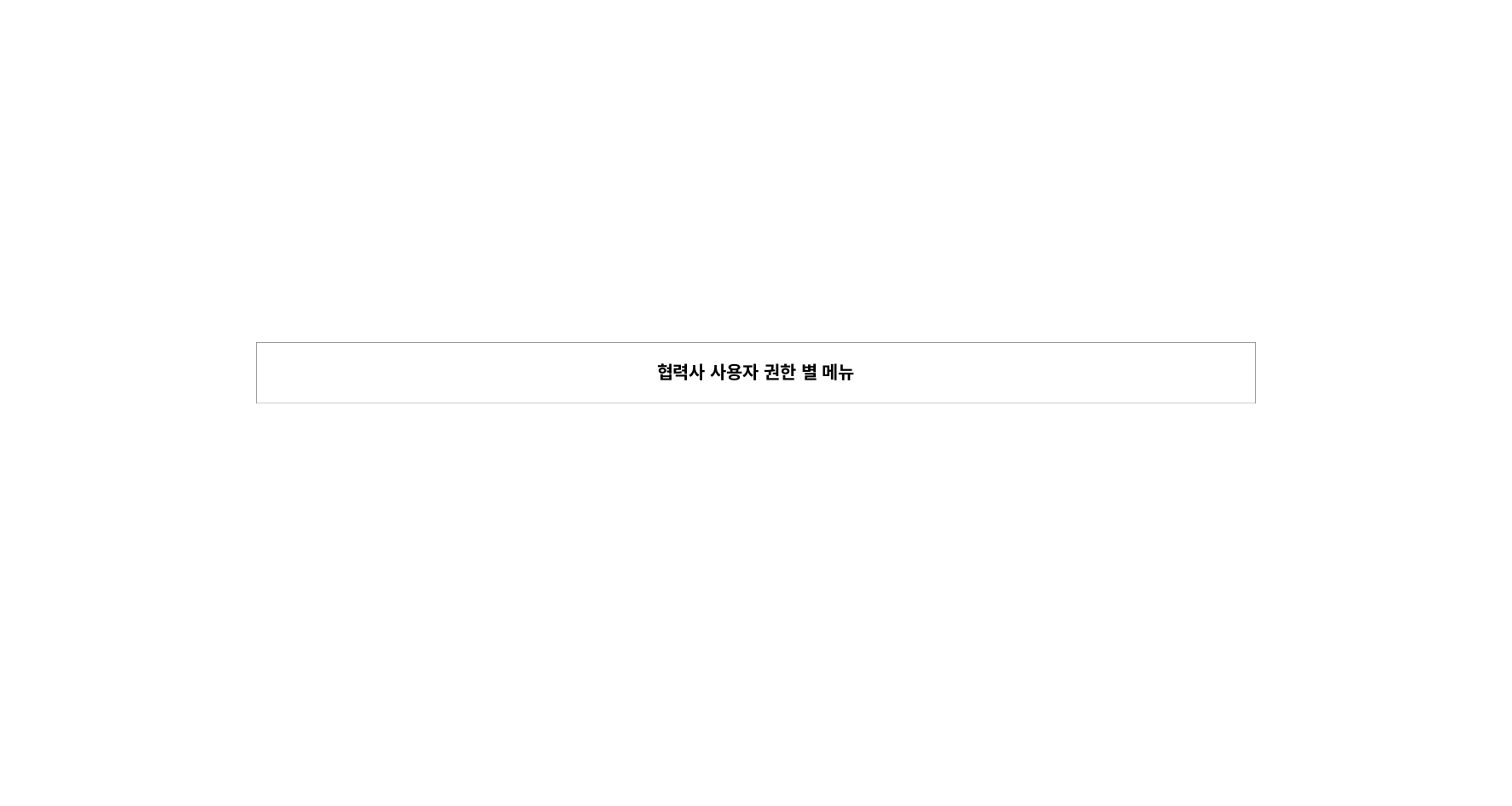

| 협력사 사용자 권한 별 메뉴 |
| --- |